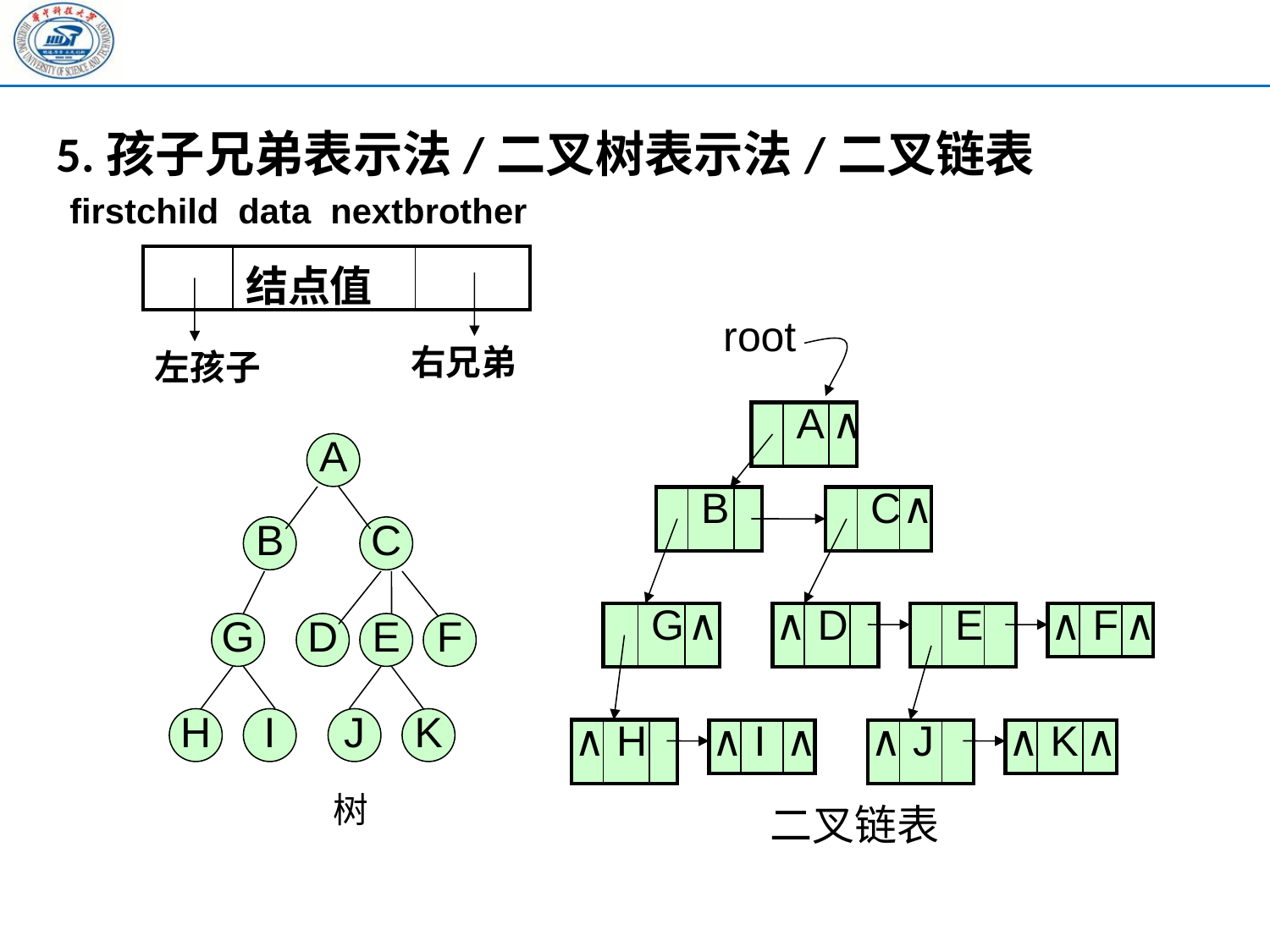

5.孩子兄弟表示法/二叉树表示法/二叉链表
firstchild  data  nextbrother
|  | 结点值 |  |
| --- | --- | --- |

root
右兄弟

左孩子
|  | A | ∧ |
| --- | --- | --- |
A

|  | B |  |
| --- | --- | --- |
|  | C | ∧ |
| --- | --- | --- |
B
C

|  | G | ∧ |
| --- | --- | --- |
| ∧ | D |  |
| --- | --- | --- |
|  | E |  |
| --- | --- | --- |
| ∧ | F | ∧ |
| --- | --- | --- |
G
D
E
F

H
I
J
K
| ∧ | H |  |
| --- | --- | --- |
| ∧ | I | ∧ |
| --- | --- | --- |
| ∧ | J |  |
| --- | --- | --- |
| ∧ | K | ∧ |
| --- | --- | --- |

树
二叉链表